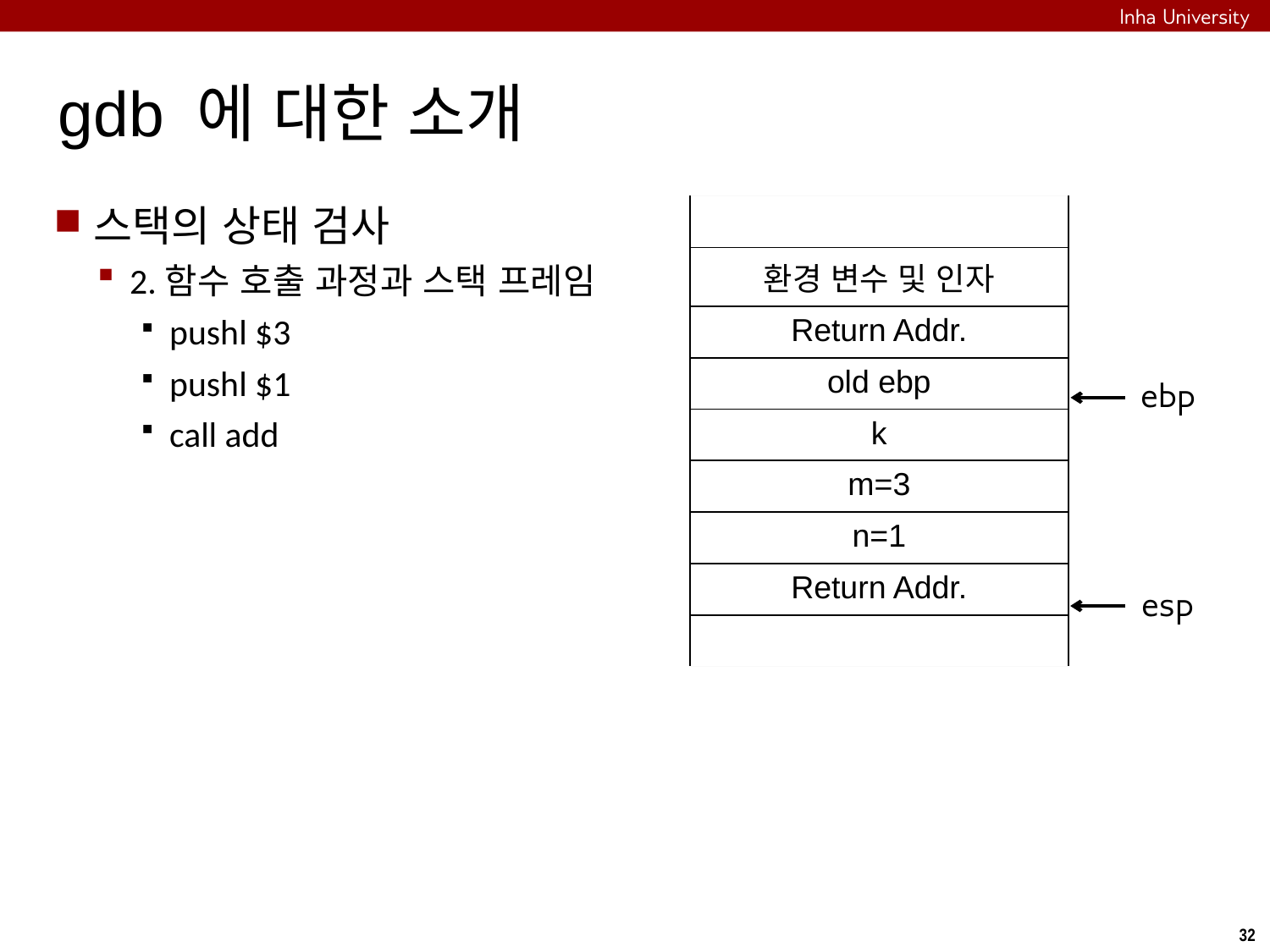

Inha University
# gdb 에 대한 소개
스택의 상태 검사
2.함수 호출 과정과 스택 프레임
pushl $3
pushl $1
call add

|  |
| --- |
| 환경 변수 및 인자 |
| Return Addr. |
| old ebp |
| k |
| m=3 |
| n=1 |
| Return Addr. |
|  |
ebp
esp